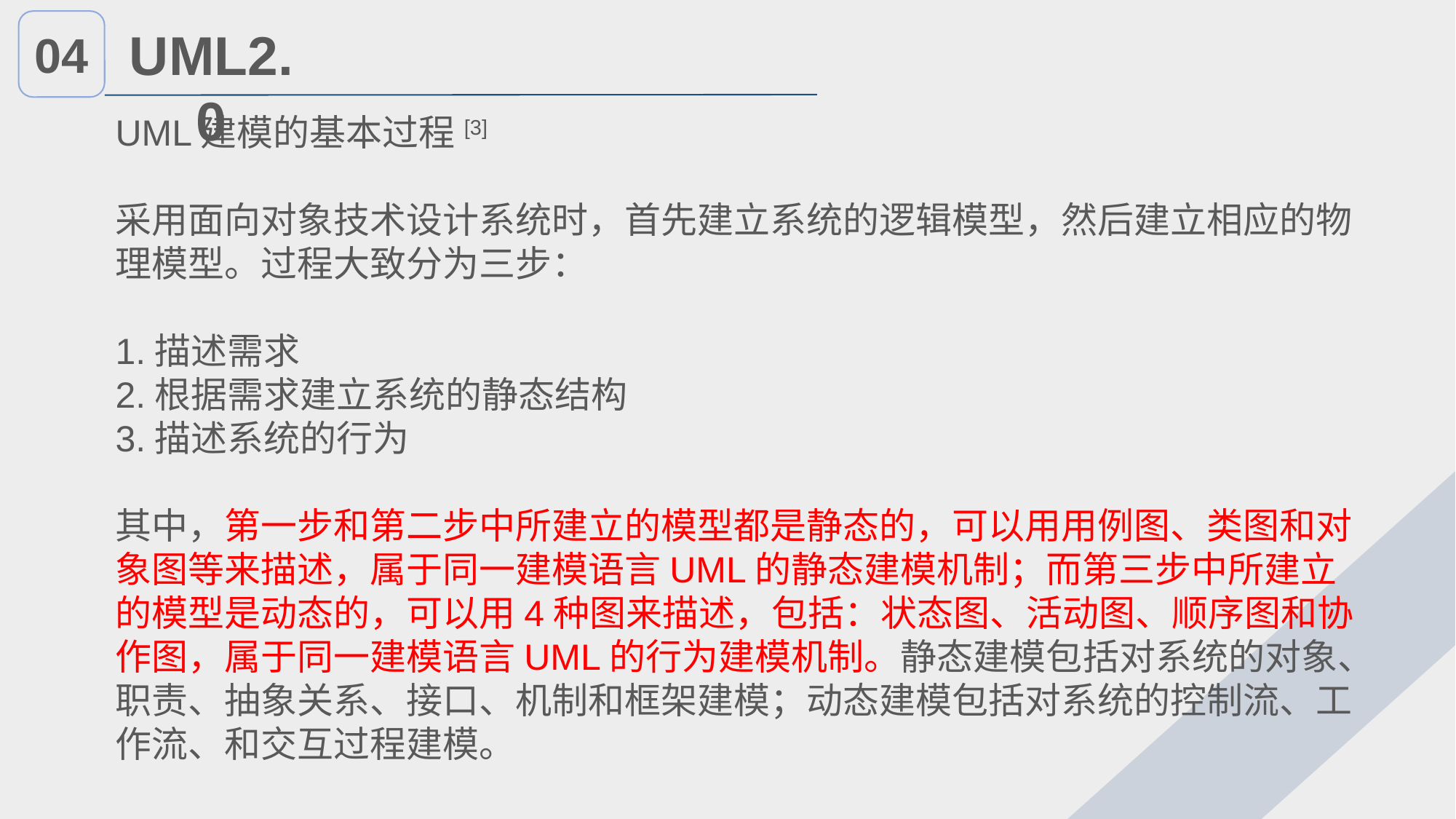

04
UML2.0
UML建模的基本过程[3]

采用面向对象技术设计系统时，首先建立系统的逻辑模型，然后建立相应的物理模型。过程大致分为三步：

1.描述需求
2.根据需求建立系统的静态结构
3.描述系统的行为

其中，第一步和第二步中所建立的模型都是静态的，可以用用例图、类图和对象图等来描述，属于同一建模语言UML的静态建模机制；而第三步中所建立的模型是动态的，可以用4种图来描述，包括：状态图、活动图、顺序图和协作图，属于同一建模语言UML的行为建模机制。静态建模包括对系统的对象、职责、抽象关系、接口、机制和框架建模；动态建模包括对系统的控制流、工作流、和交互过程建模。